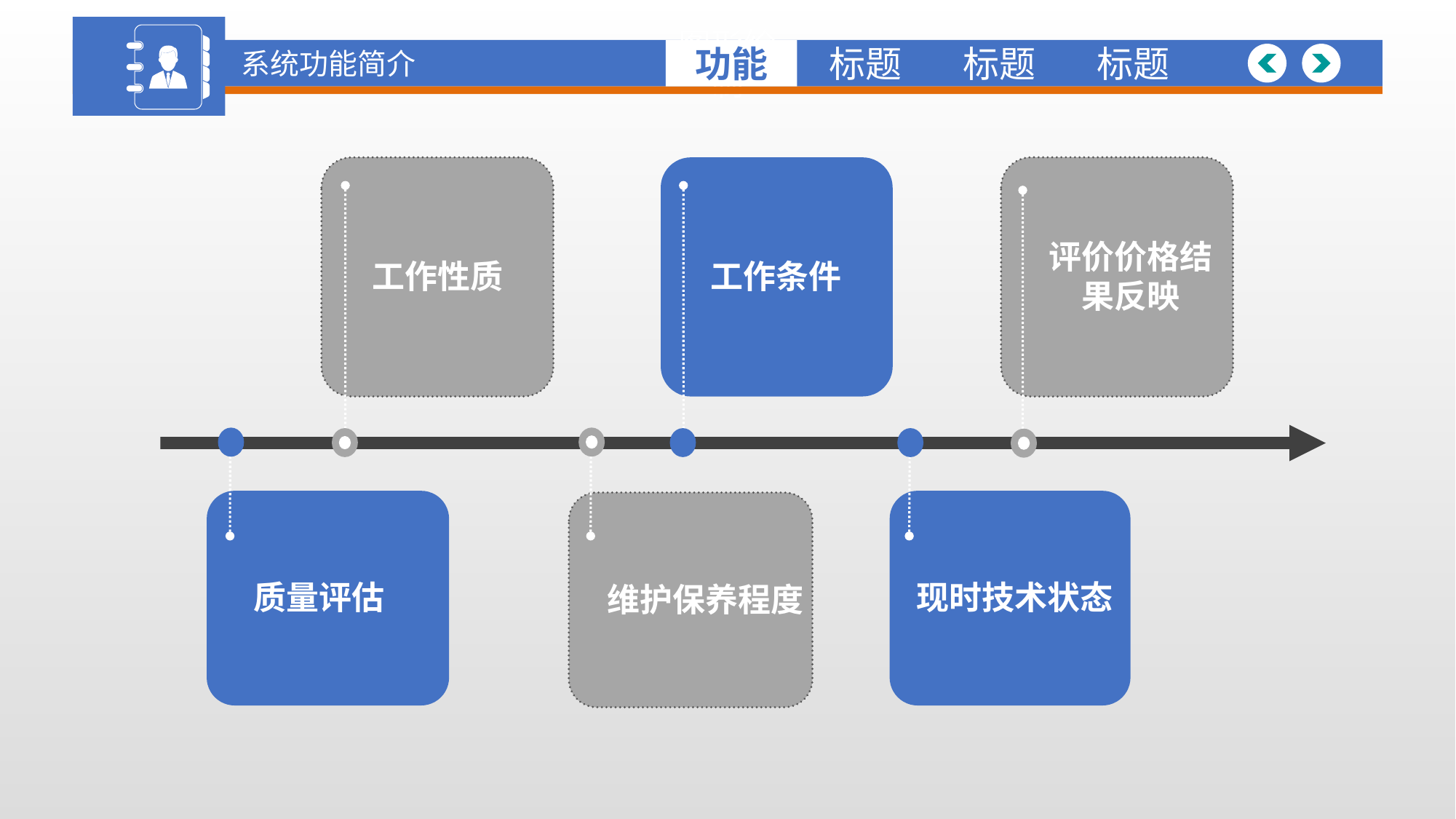

系统功能简介

图形绘制
功能
标题
标题
标题

评价价格结果反映
工作性质
工作条件

质量评估
现时技术状态
维护保养程度